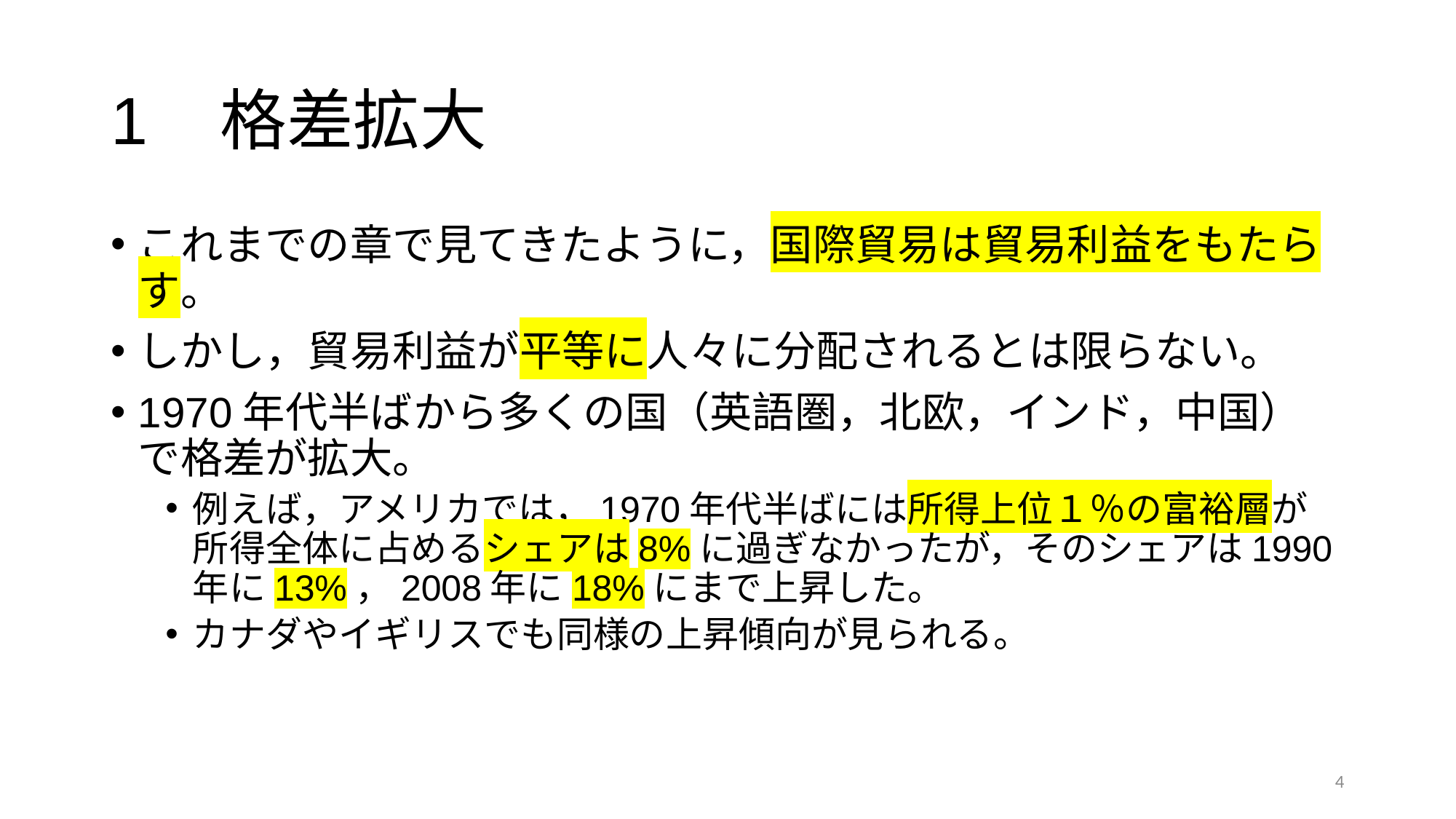

# 1	格差拡大
これまでの章で見てきたように，国際貿易は貿易利益をもたらす。
しかし，貿易利益が平等に人々に分配されるとは限らない。
1970年代半ばから多くの国（英語圏，北欧，インド，中国）で格差が拡大。
例えば，アメリカでは，1970年代半ばには所得上位１％の富裕層が所得全体に占めるシェアは8%に過ぎなかったが，そのシェアは1990年に13%，2008年に18%にまで上昇した。
カナダやイギリスでも同様の上昇傾向が見られる。
4